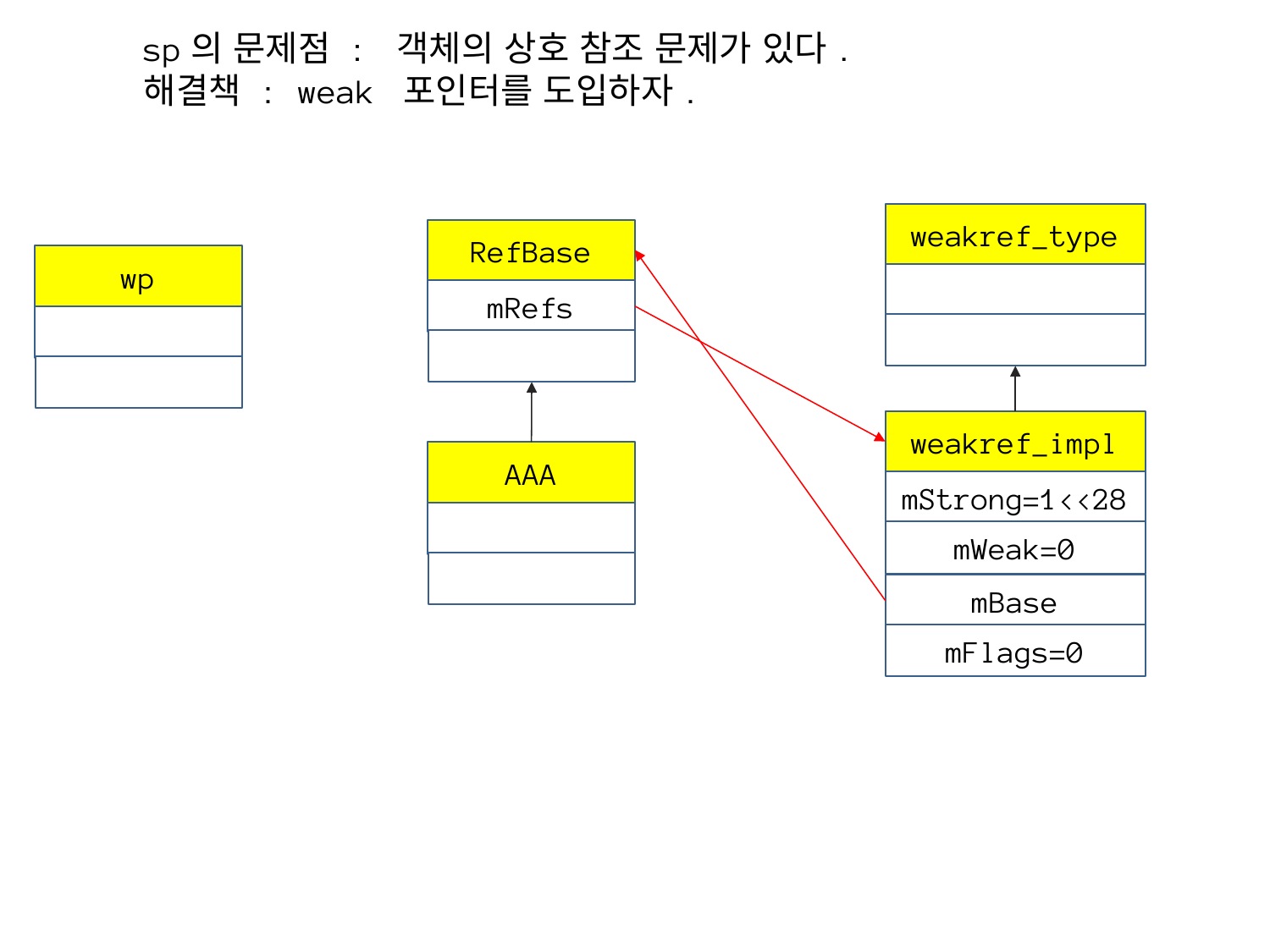

sp의 문제점 : 객체의 상호 참조 문제가 있다.
해결책 : weak 포인터를 도입하자.
weakref_type
RefBase
wp

mRefs

weakref_impl
AAA
mStrong=1<<28

mWeak=0

mBase
mFlags=0